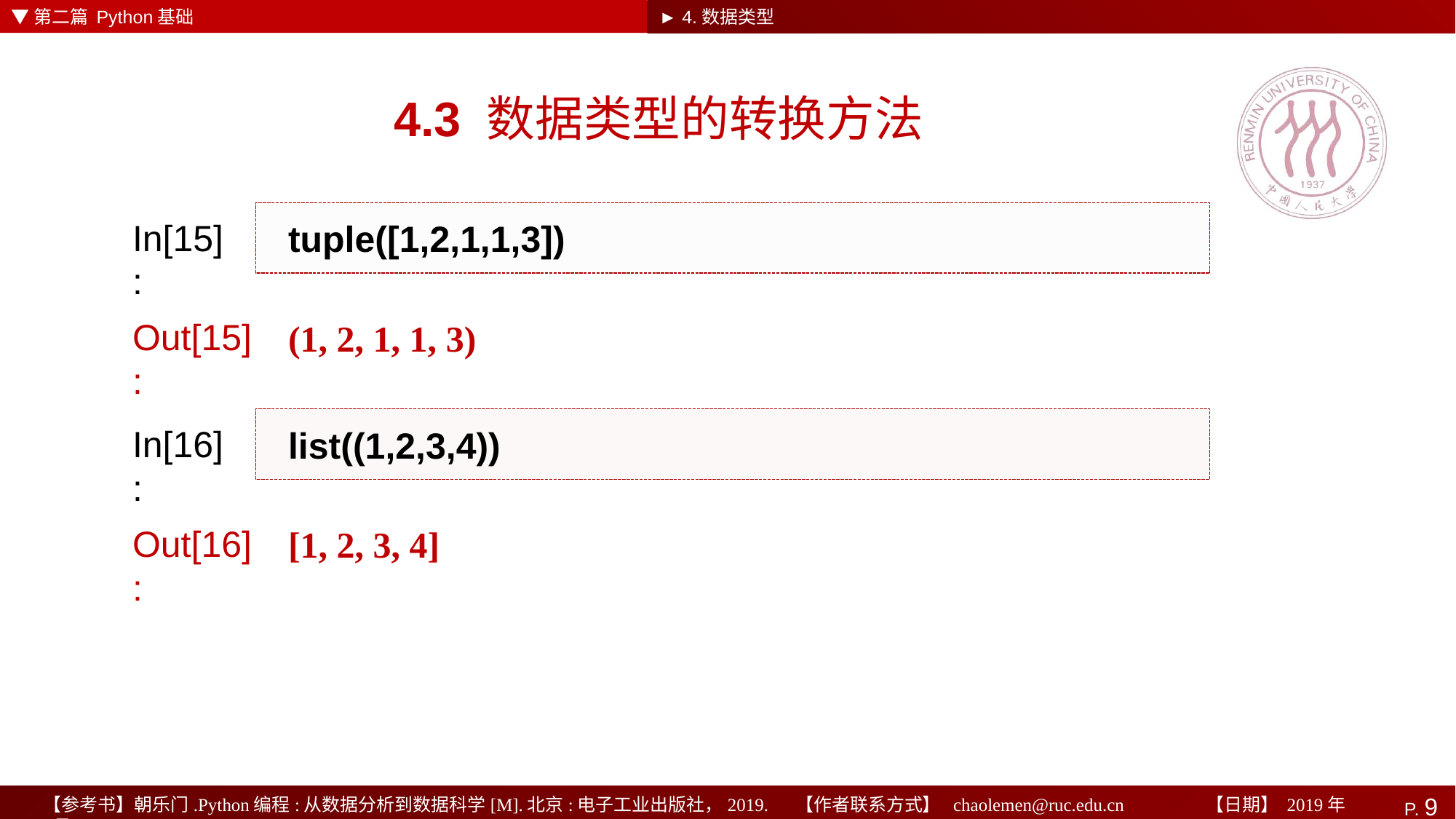

▼第二篇 Python基础
► 4.数据类型
# 4.3 数据类型的转换方法
tuple([1,2,1,1,3])
In[15]:
(1, 2, 1, 1, 3)
Out[15]:
list((1,2,3,4))
In[16]:
[1, 2, 3, 4]
Out[16]: